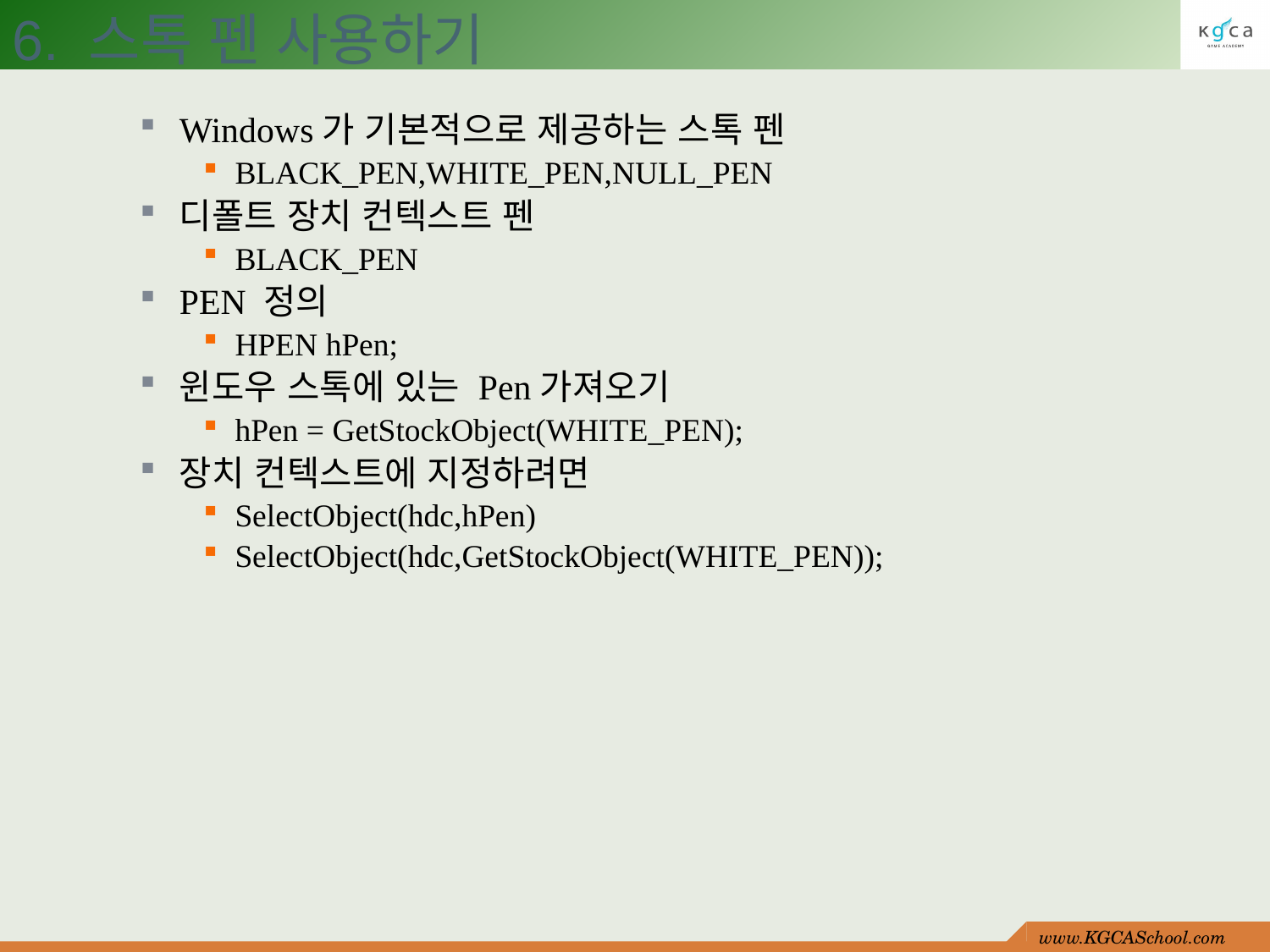

6. 스톡 펜 사용하기
Windows가 기본적으로 제공하는 스톡 펜
BLACK_PEN,WHITE_PEN,NULL_PEN
디폴트 장치 컨텍스트 펜
BLACK_PEN
PEN 정의
HPEN hPen;
윈도우 스톡에 있는 Pen가져오기
hPen = GetStockObject(WHITE_PEN);
장치 컨텍스트에 지정하려면
SelectObject(hdc,hPen)
SelectObject(hdc,GetStockObject(WHITE_PEN));